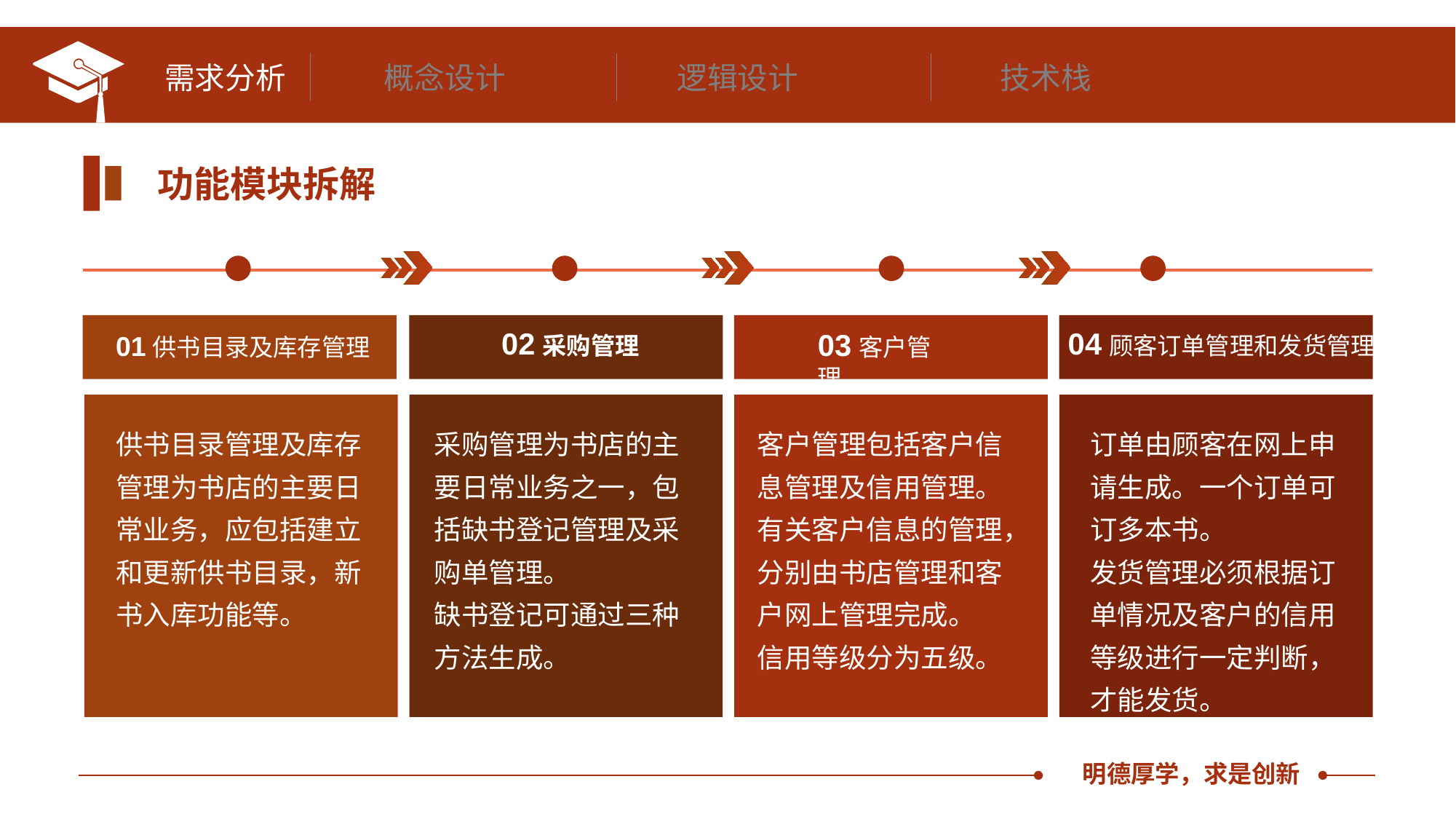

需求分析
概念设计
逻辑设计
技术栈

功能模块拆解

02采购管理
04顾客订单管理和发货管理
03客户管理
01供书目录及库存管理

供书目录管理及库存管理为书店的主要日常业务，应包括建立和更新供书目录，新书入库功能等。
采购管理为书店的主要日常业务之一，包括缺书登记管理及采购单管理。
缺书登记可通过三种方法生成。
客户管理包括客户信息管理及信用管理。
有关客户信息的管理，分别由书店管理和客户网上管理完成。
信用等级分为五级。
订单由顾客在网上申请生成。一个订单可订多本书。
发货管理必须根据订单情况及客户的信用等级进行一定判断，才能发货。